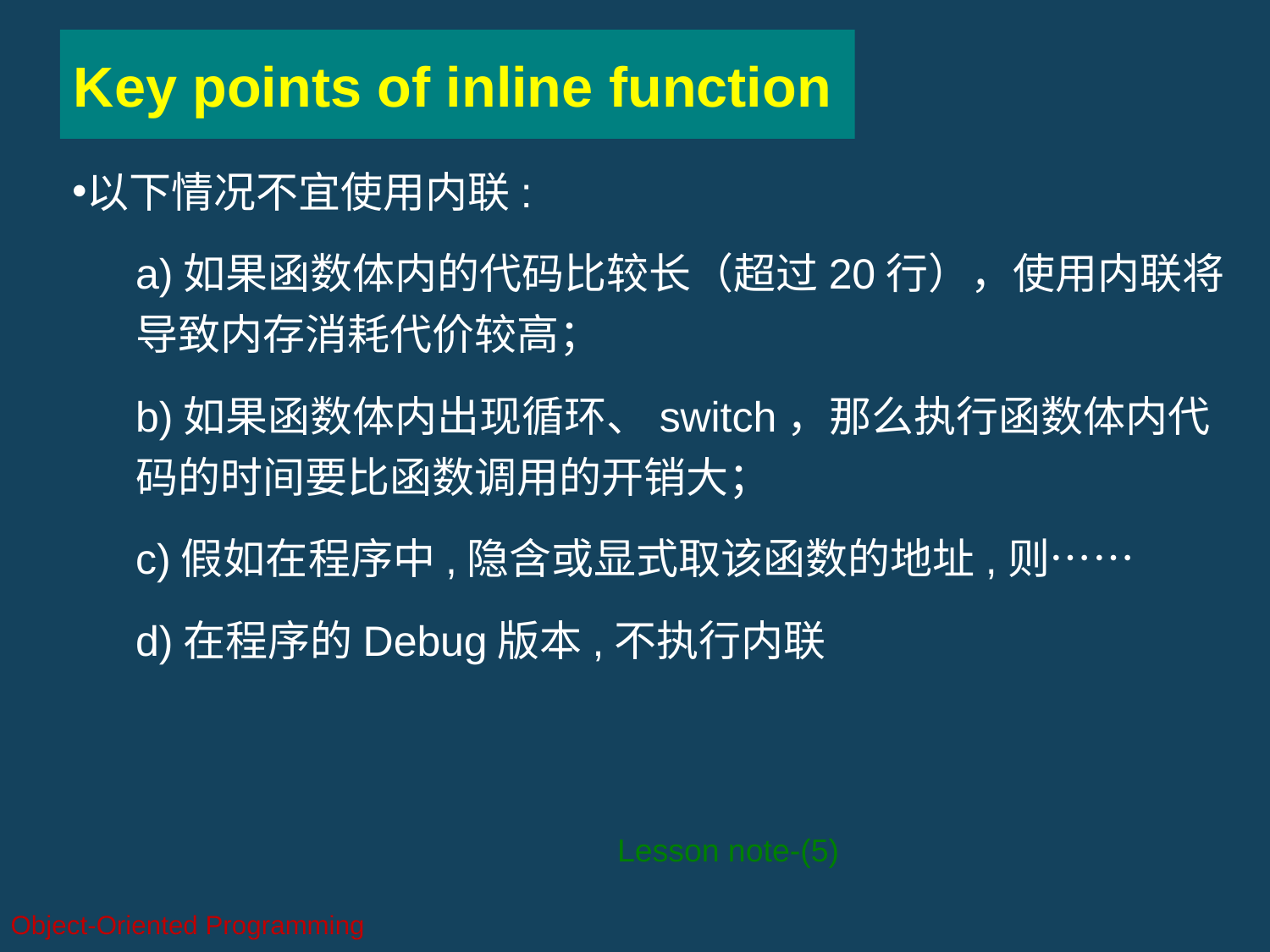

Key points of inline function
以下情况不宜使用内联:
a)如果函数体内的代码比较长（超过20行），使用内联将导致内存消耗代价较高；
b)如果函数体内出现循环、switch，那么执行函数体内代码的时间要比函数调用的开销大；
c)假如在程序中,隐含或显式取该函数的地址,则……
d)在程序的Debug版本,不执行内联
Lesson note-(5)
Object-Oriented Programming